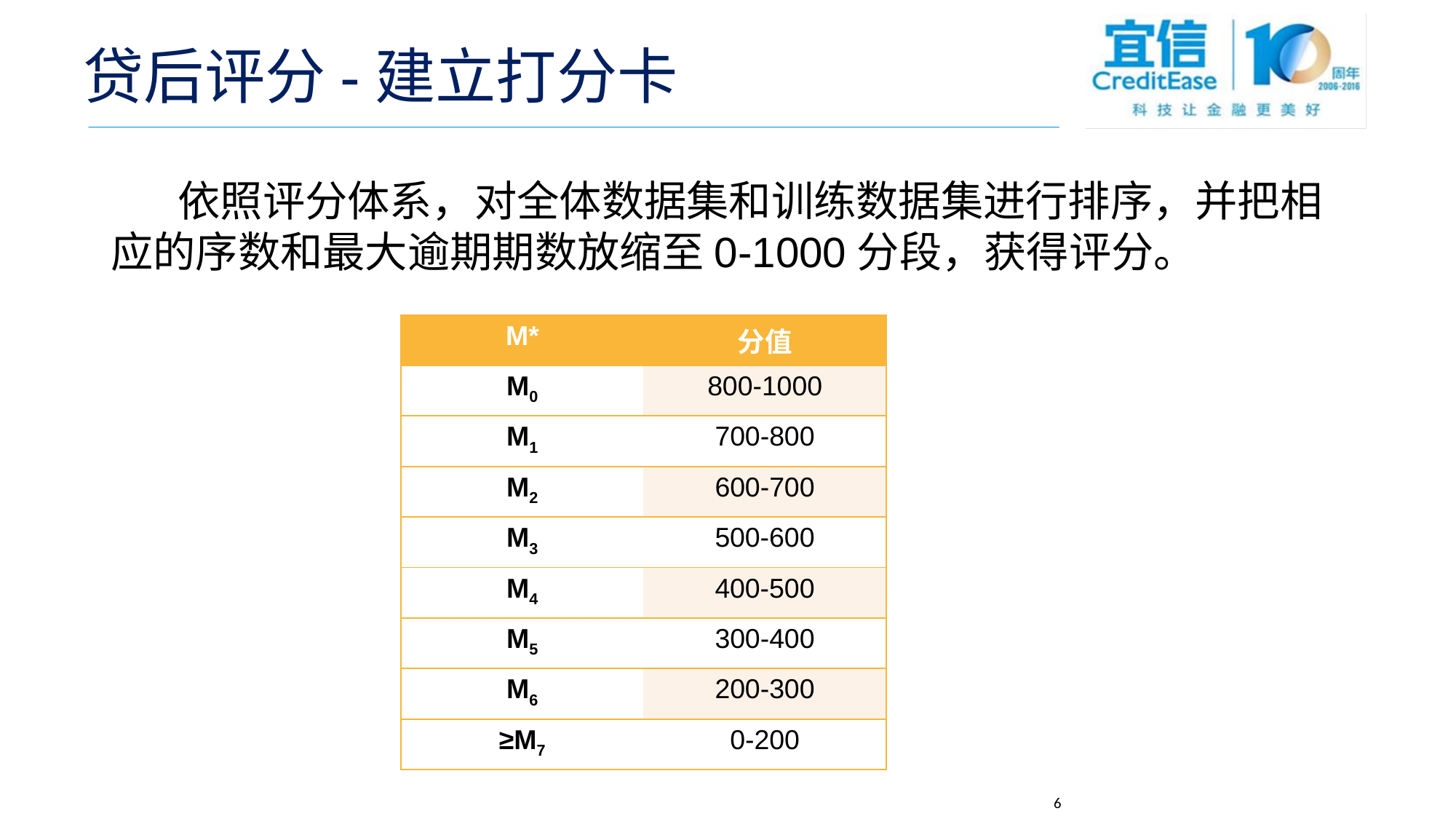

# 贷后评分-建立打分卡
      依照评分体系，对全体数据集和训练数据集进行排序，并把相应的序数和最大逾期期数放缩至0-1000分段，获得评分。
| M\* | 分值 |
| --- | --- |
| M0 | 800-1000 |
| M1 | 700-800 |
| M2 | 600-700 |
| M3 | 500-600 |
| M4 | 400-500 |
| M5 | 300-400 |
| M6 | 200-300 |
| ≥M7 | 0-200 |
6